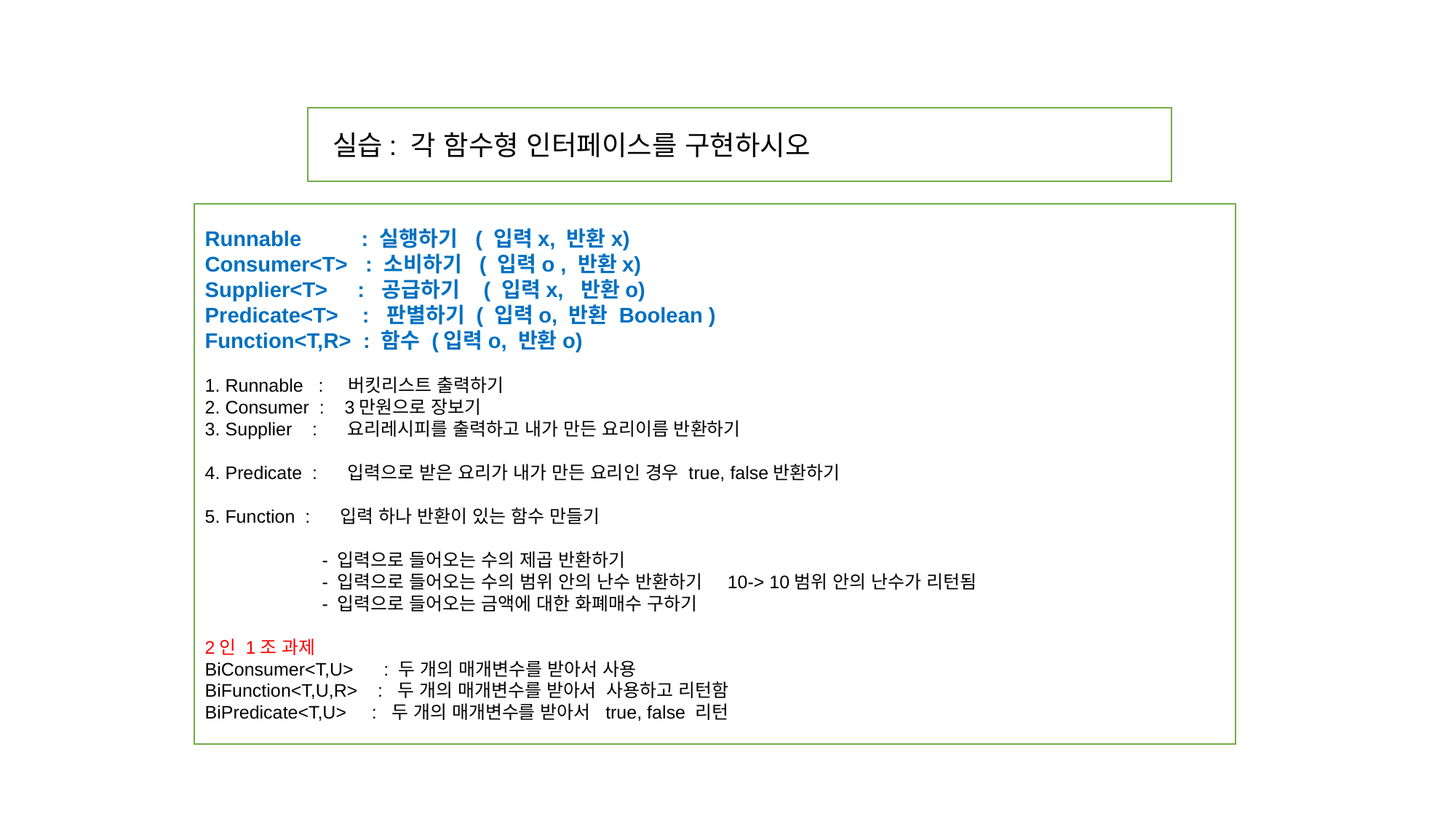

실습: 각 함수형 인터페이스를 구현하시오
Runnable          : 실행하기  ( 입력x, 반환x)
Consumer<T>   : 소비하기  ( 입력o , 반환x)
Supplier<T>     :  공급하기   ( 입력x,  반환o)
Predicate<T>    :  판별하기 ( 입력o, 반환 Boolean )
Function<T,R>  : 함수 (입력o, 반환o)

1. Runnable   :    버킷리스트 출력하기
2. Consumer  :    3만원으로 장보기
3. Supplier    :     요리레시피를 출력하고 내가 만든 요리이름 반환하기

4. Predicate  :     입력으로 받은 요리가 내가 만든 요리인 경우 true, false반환하기

5. Function  :     입력 하나 반환이 있는 함수 만들기

                       - 입력으로 들어오는 수의 제곱 반환하기
                       - 입력으로 들어오는 수의 범위 안의 난수 반환하기    10-> 10범위 안의 난수가 리턴됨
                       - 입력으로 들어오는 금액에 대한 화폐매수 구하기

2인 1조 과제
BiConsumer<T,U>      : 두 개의 매개변수를 받아서 사용
BiFunction<T,U,R>    :  두 개의 매개변수를 받아서  사용하고 리턴함
BiPredicate<T,U>     :  두 개의 매개변수를 받아서  true, false 리턴